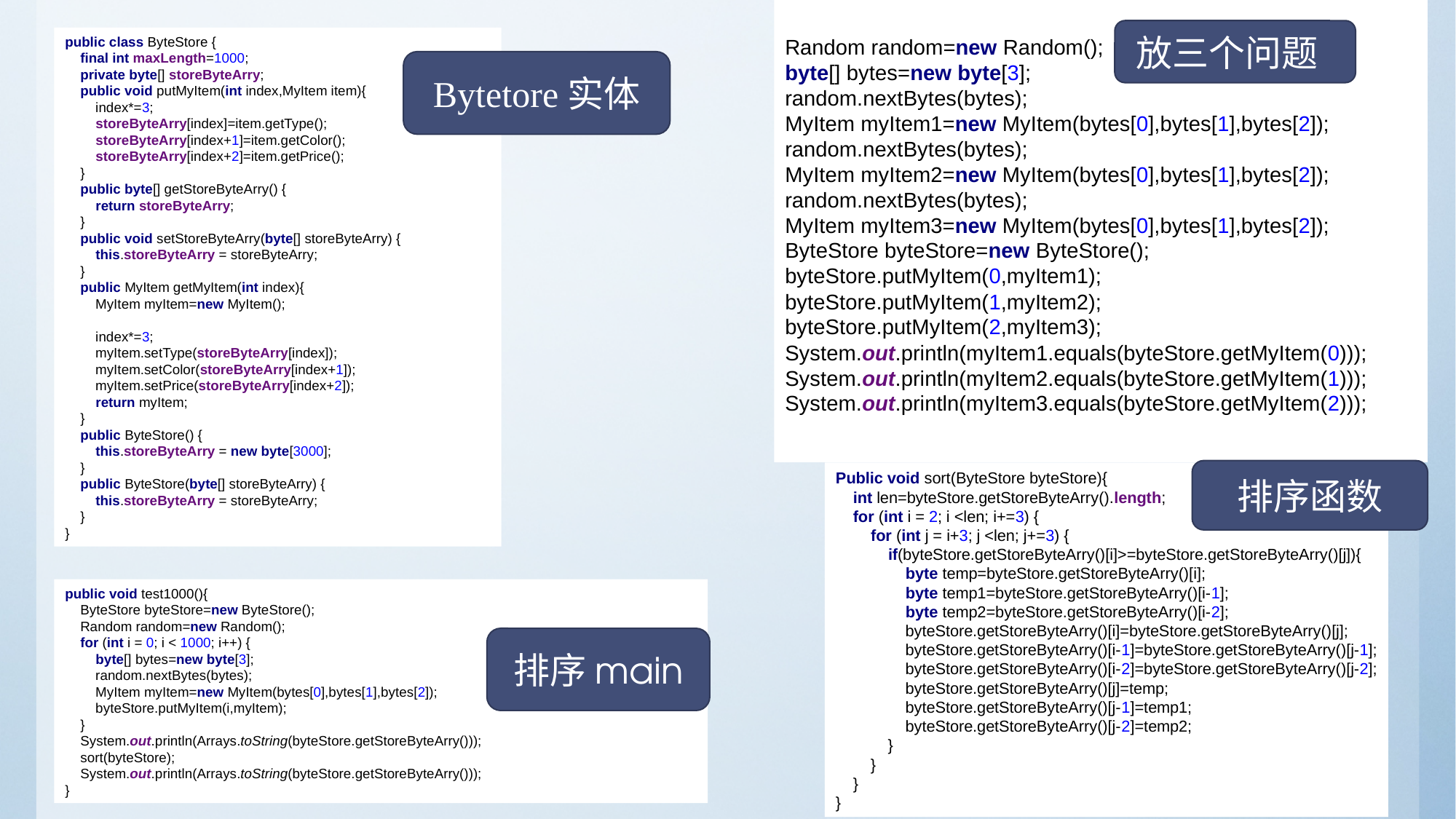

public class ByteStore {
    final int maxLength=1000;
    private byte[] storeByteArry;
    public void putMyItem(int index,MyItem item){
        index*=3;
        storeByteArry[index]=item.getType();
        storeByteArry[index+1]=item.getColor();
        storeByteArry[index+2]=item.getPrice();
    }
    public byte[] getStoreByteArry() {
        return storeByteArry;
    }
    public void setStoreByteArry(byte[] storeByteArry) {
        this.storeByteArry = storeByteArry;
    }
    public MyItem getMyItem(int index){
        MyItem myItem=new MyItem();
        index*=3;
        myItem.setType(storeByteArry[index]);
        myItem.setColor(storeByteArry[index+1]);
        myItem.setPrice(storeByteArry[index+2]);
        return myItem;
    }
    public ByteStore() {
        this.storeByteArry = new byte[3000];
    }
    public ByteStore(byte[] storeByteArry) {
        this.storeByteArry = storeByteArry;
    }
}
放三个问题
Random random=new Random();
byte[] bytes=new byte[3];
random.nextBytes(bytes);
MyItem myItem1=new MyItem(bytes[0],bytes[1],bytes[2]);
random.nextBytes(bytes);
MyItem myItem2=new MyItem(bytes[0],bytes[1],bytes[2]);
random.nextBytes(bytes);
MyItem myItem3=new MyItem(bytes[0],bytes[1],bytes[2]);
ByteStore byteStore=new ByteStore();
byteStore.putMyItem(0,myItem1);
byteStore.putMyItem(1,myItem2);
byteStore.putMyItem(2,myItem3);
System.out.println(myItem1.equals(byteStore.getMyItem(0)));
System.out.println(myItem2.equals(byteStore.getMyItem(1)));
System.out.println(myItem3.equals(byteStore.getMyItem(2)));
Bytetore实体
排序函数
Public void sort(ByteStore byteStore){
    int len=byteStore.getStoreByteArry().length;
    for (int i = 2; i <len; i+=3) {
        for (int j = i+3; j <len; j+=3) {
            if(byteStore.getStoreByteArry()[i]>=byteStore.getStoreByteArry()[j]){
                byte temp=byteStore.getStoreByteArry()[i];
                byte temp1=byteStore.getStoreByteArry()[i-1];
                byte temp2=byteStore.getStoreByteArry()[i-2];
                byteStore.getStoreByteArry()[i]=byteStore.getStoreByteArry()[j];
                byteStore.getStoreByteArry()[i-1]=byteStore.getStoreByteArry()[j-1];
                byteStore.getStoreByteArry()[i-2]=byteStore.getStoreByteArry()[j-2];
                byteStore.getStoreByteArry()[j]=temp;
                byteStore.getStoreByteArry()[j-1]=temp1;
                byteStore.getStoreByteArry()[j-2]=temp2;
            }
        }
    }
}
public void test1000(){
    ByteStore byteStore=new ByteStore();
    Random random=new Random();
    for (int i = 0; i < 1000; i++) {
        byte[] bytes=new byte[3];
        random.nextBytes(bytes);
        MyItem myItem=new MyItem(bytes[0],bytes[1],bytes[2]);
        byteStore.putMyItem(i,myItem);
    }
    System.out.println(Arrays.toString(byteStore.getStoreByteArry()));
    sort(byteStore);
    System.out.println(Arrays.toString(byteStore.getStoreByteArry()));
}
排序main